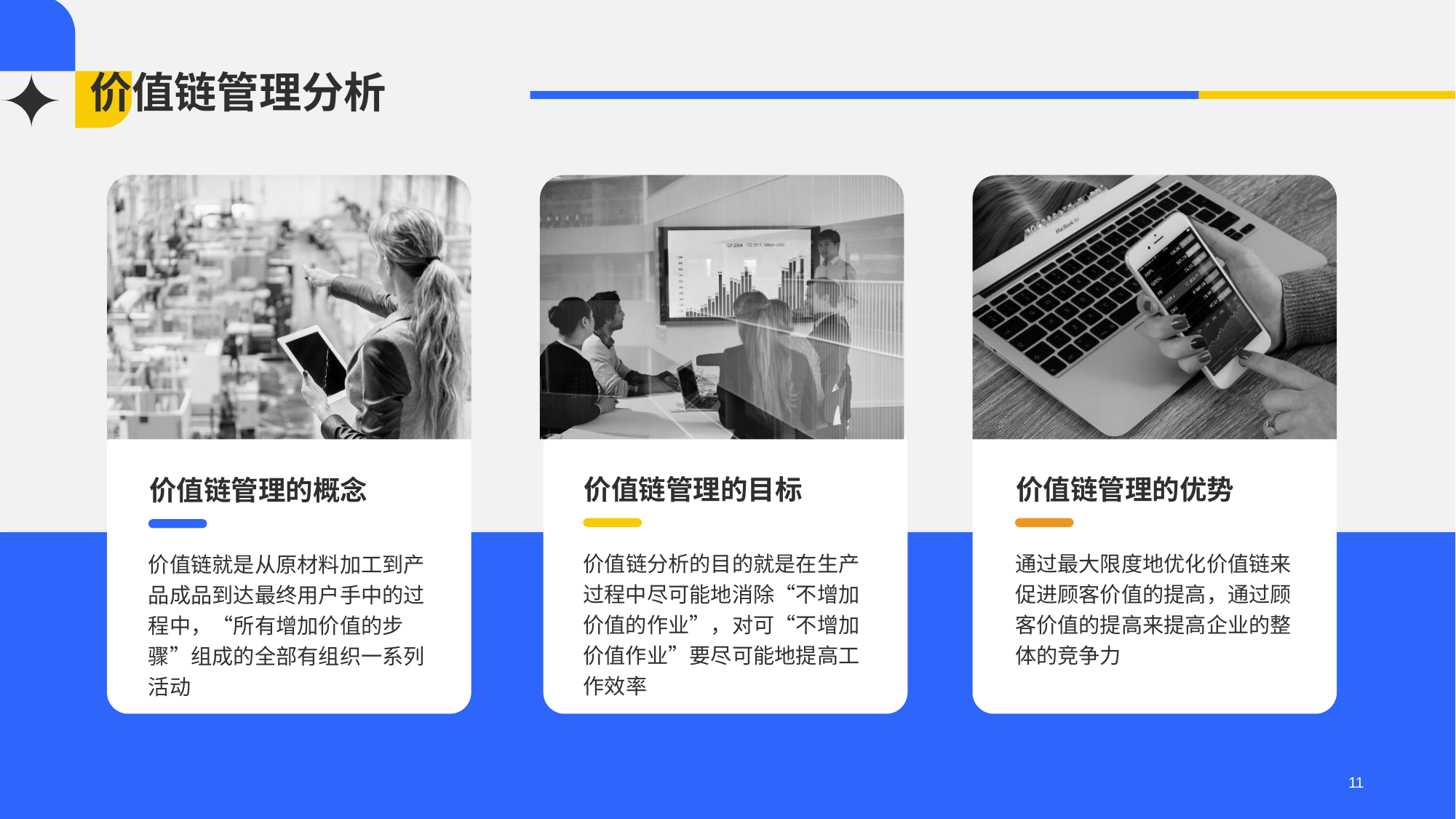

# 价值链管理分析

价值链管理的概念

价值链就是从原材料加工到产品成品到达最终用户手中的过程中，“所有增加价值的步骤”组成的全部有组织一系列活动

价值链管理的目标

价值链分析的目的就是在生产过程中尽可能地消除“不增加价值的作业”，对可“不增加价值作业”要尽可能地提高工作效率

价值链管理的优势

通过最大限度地优化价值链来促进顾客价值的提高，通过顾客价值的提高来提高企业的整体的竞争力

11